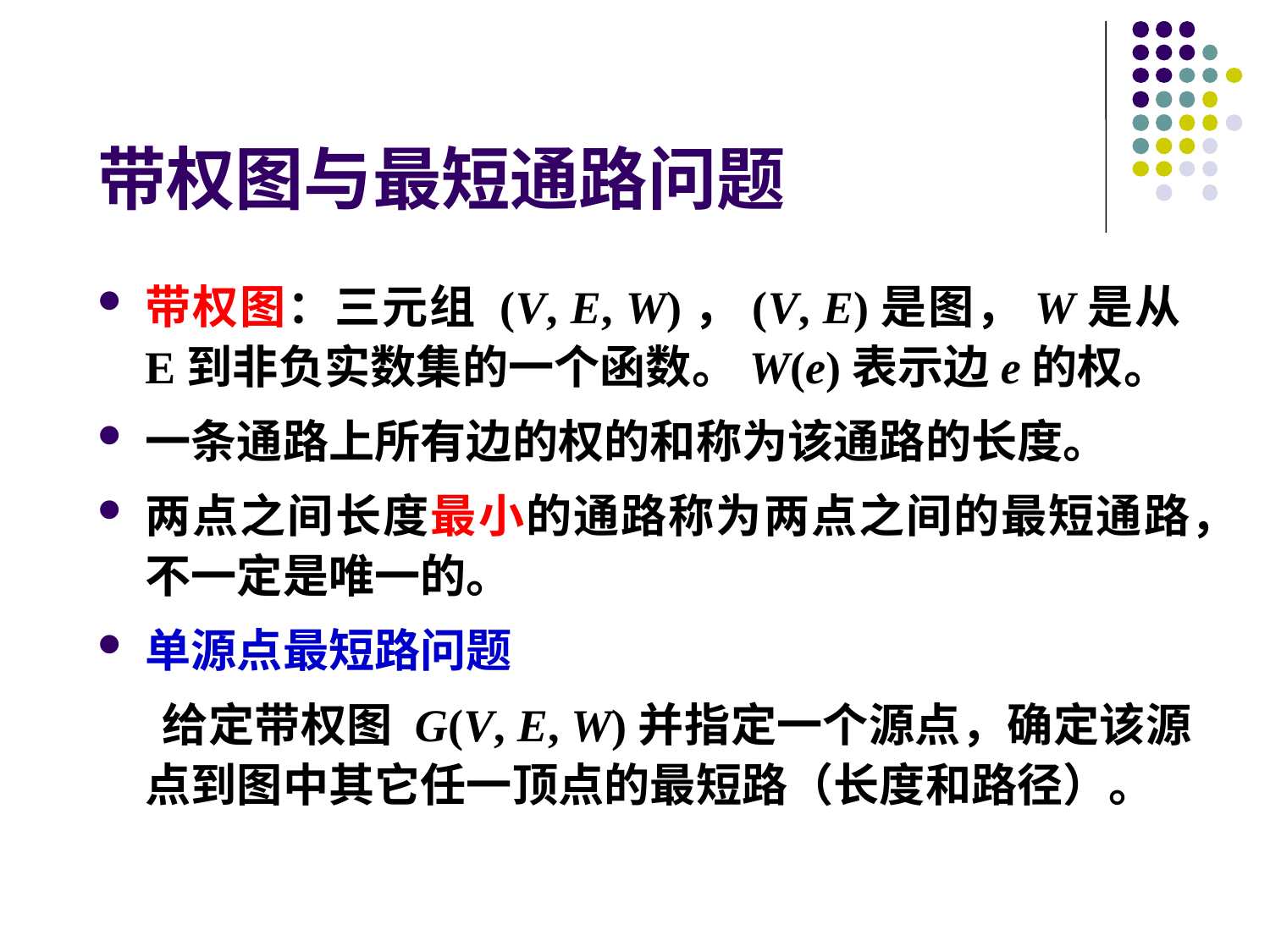

# 带权图与最短通路问题
带权图：三元组 (V, E, W)，(V, E)是图，W是从E到非负实数集的一个函数。W(e)表示边e的权。
一条通路上所有边的权的和称为该通路的长度。
两点之间长度最小的通路称为两点之间的最短通路，不一定是唯一的。
单源点最短路问题
     给定带权图 G(V, E, W)并指定一个源点，确定该源点到图中其它任一顶点的最短路（长度和路径）。